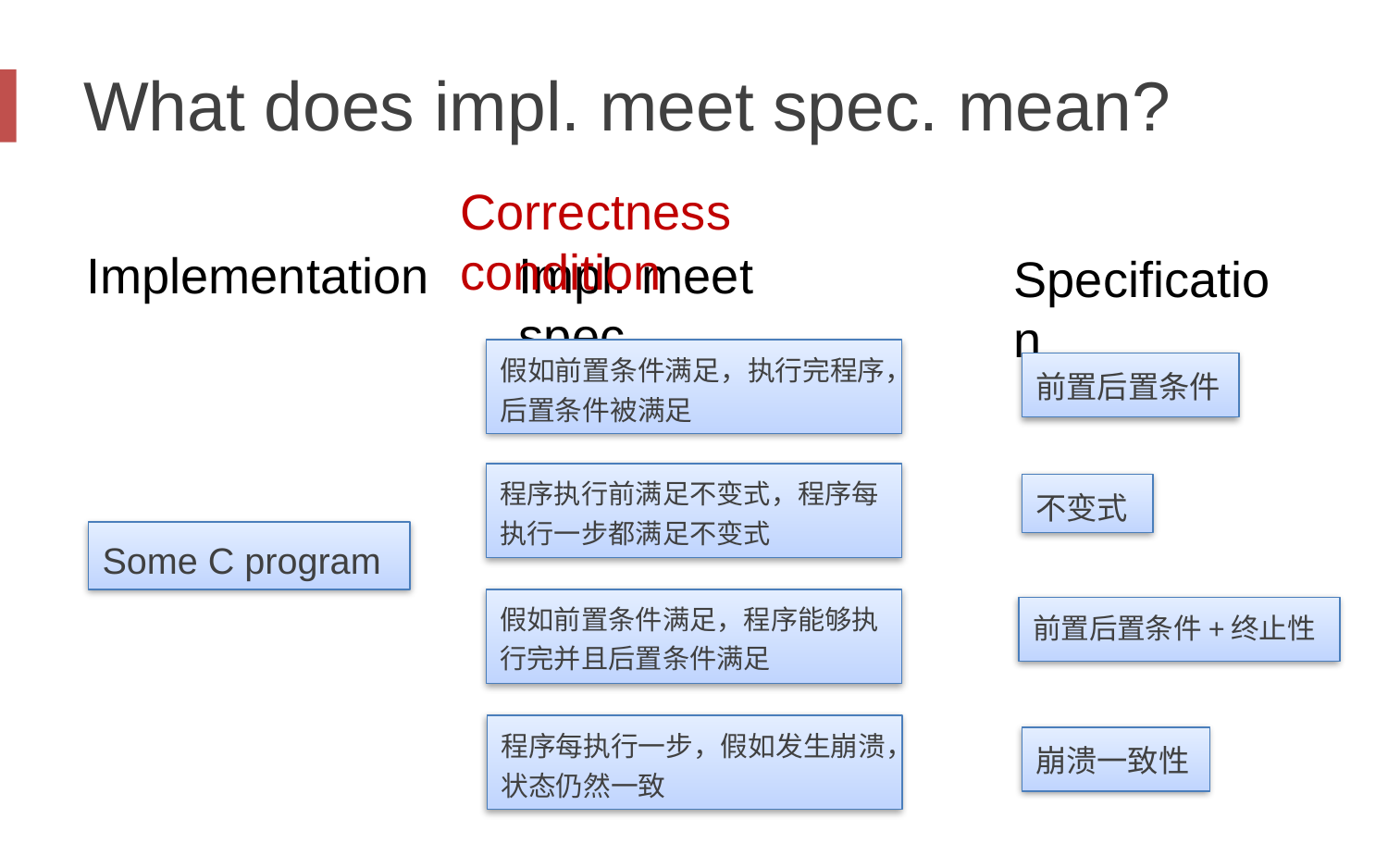

# What does impl. meet spec. mean?
Correctness condition
Impl. meet spec.
Implementation
Specification
假如前置条件满足，执行完程序，后置条件被满足
前置后置条件
程序执行前满足不变式，程序每执行一步都满足不变式
不变式
Some C program

假如前置条件满足，程序能够执行完并且后置条件满足
前置后置条件+终止性
程序每执行一步，假如发生崩溃，状态仍然一致
崩溃一致性